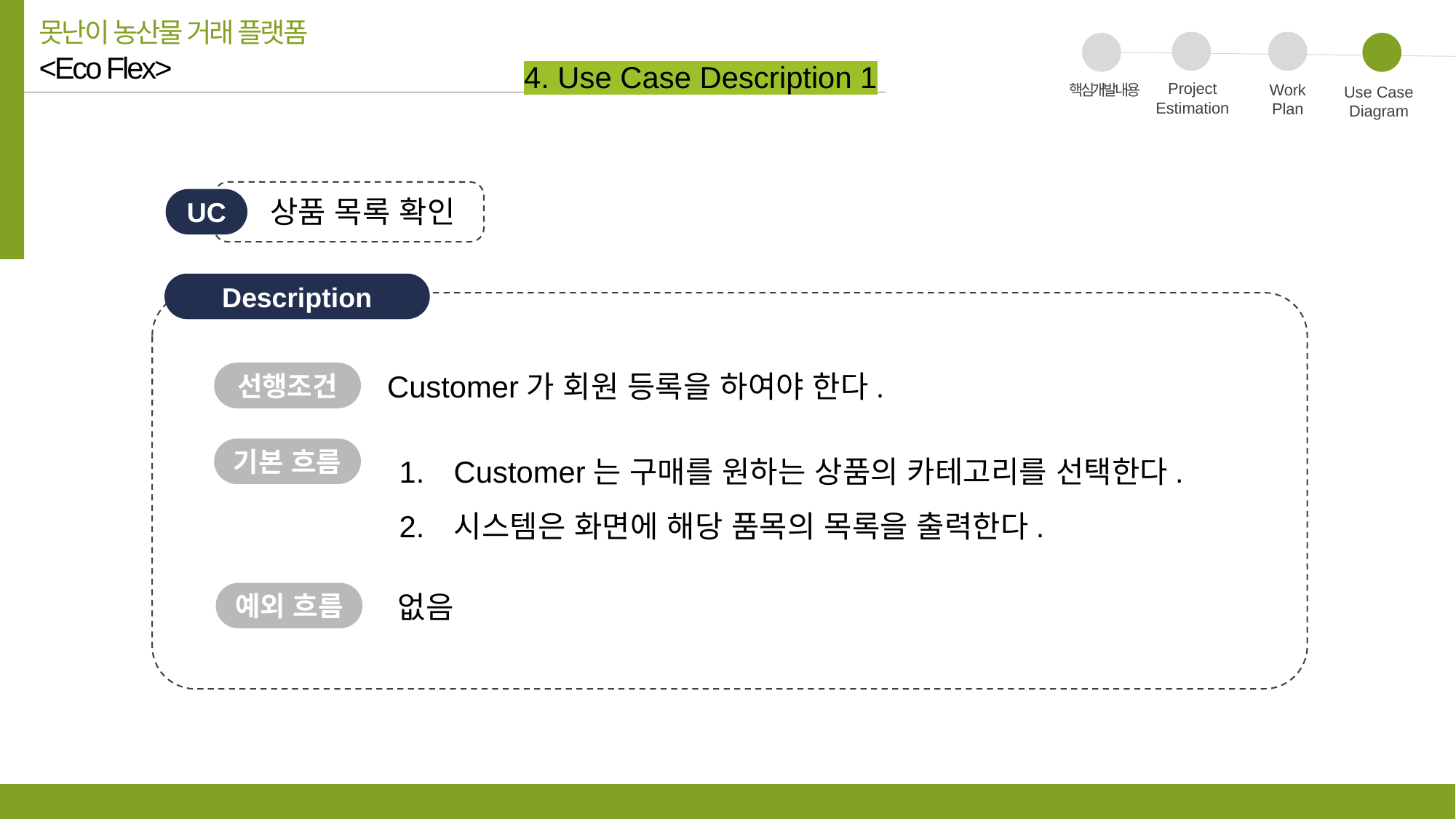

못난이 농산물 거래 플랫폼
<Eco Flex>

02

04
03
4. Use Case Description 1
01
Project
Estimation
Work
Plan
핵심개발내용
Use Case
Diagram

상품 목록 확인
UC
Description

Customer가 회원 등록을 하여야 한다.
선행조건
Customer는 구매를 원하는 상품의 카테고리를 선택한다.
시스템은 화면에 해당 품목의 목록을 출력한다.
기본 흐름
예외 흐름
없음